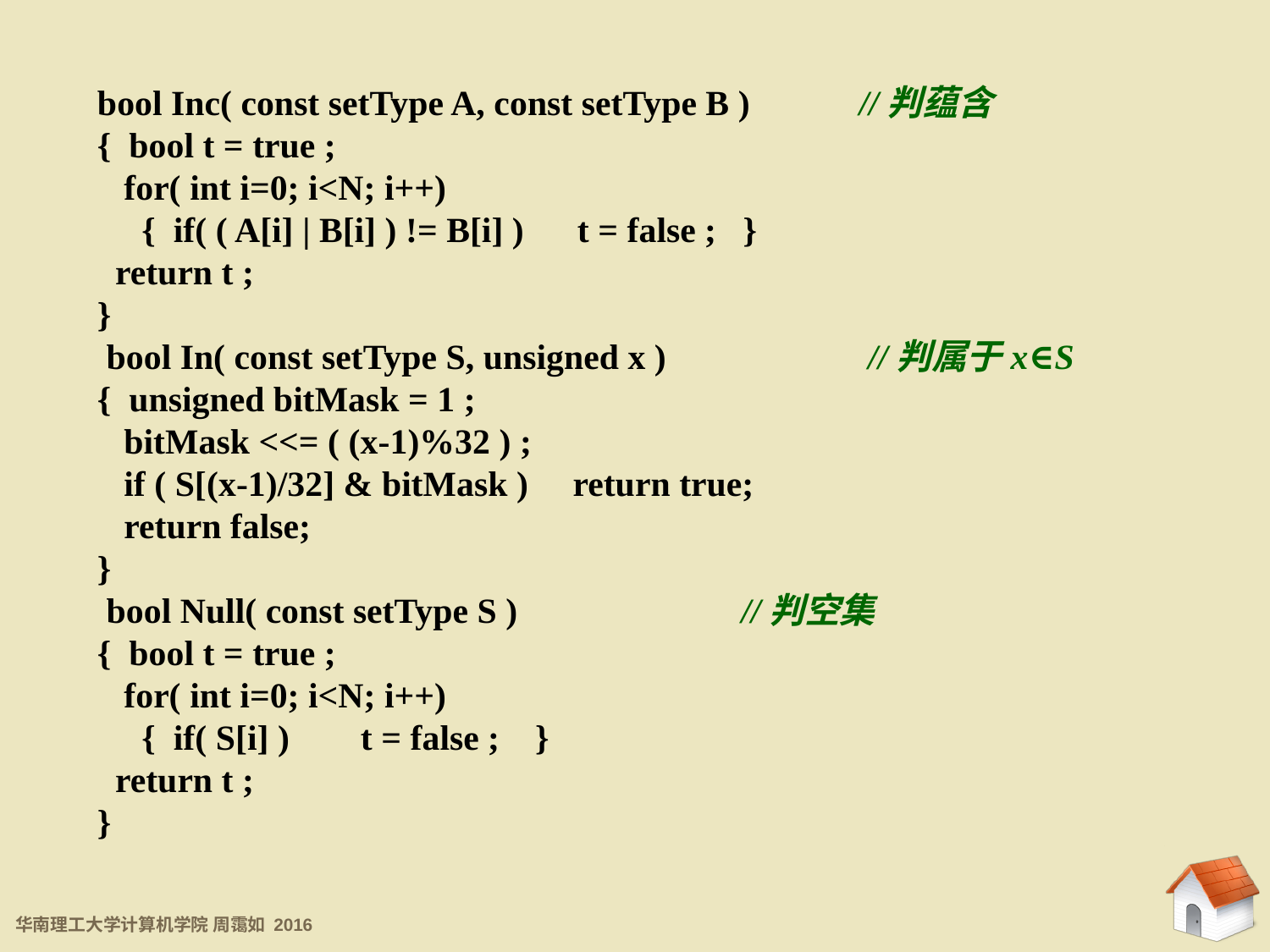

bool Inc( const setType A, const setType B ) 	//判蕴含
{  bool t = true ;
   for( int i=0; i<N; i++)
     {  if( ( A[i] | B[i] ) != B[i] )      t = false ;   }
  return t ;
}
 bool In( const setType S, unsigned x )		 //判属于x∈S
{  unsigned bitMask = 1 ;
   bitMask <<= ( (x-1)%32 ) ;
   if ( S[(x-1)/32] & bitMask )     return true;
   return false;
}
 bool Null( const setType S )		 //判空集
{  bool t = true ;
   for( int i=0; i<N; i++)
     {  if( S[i] )        t = false ;    }
  return t ;
}